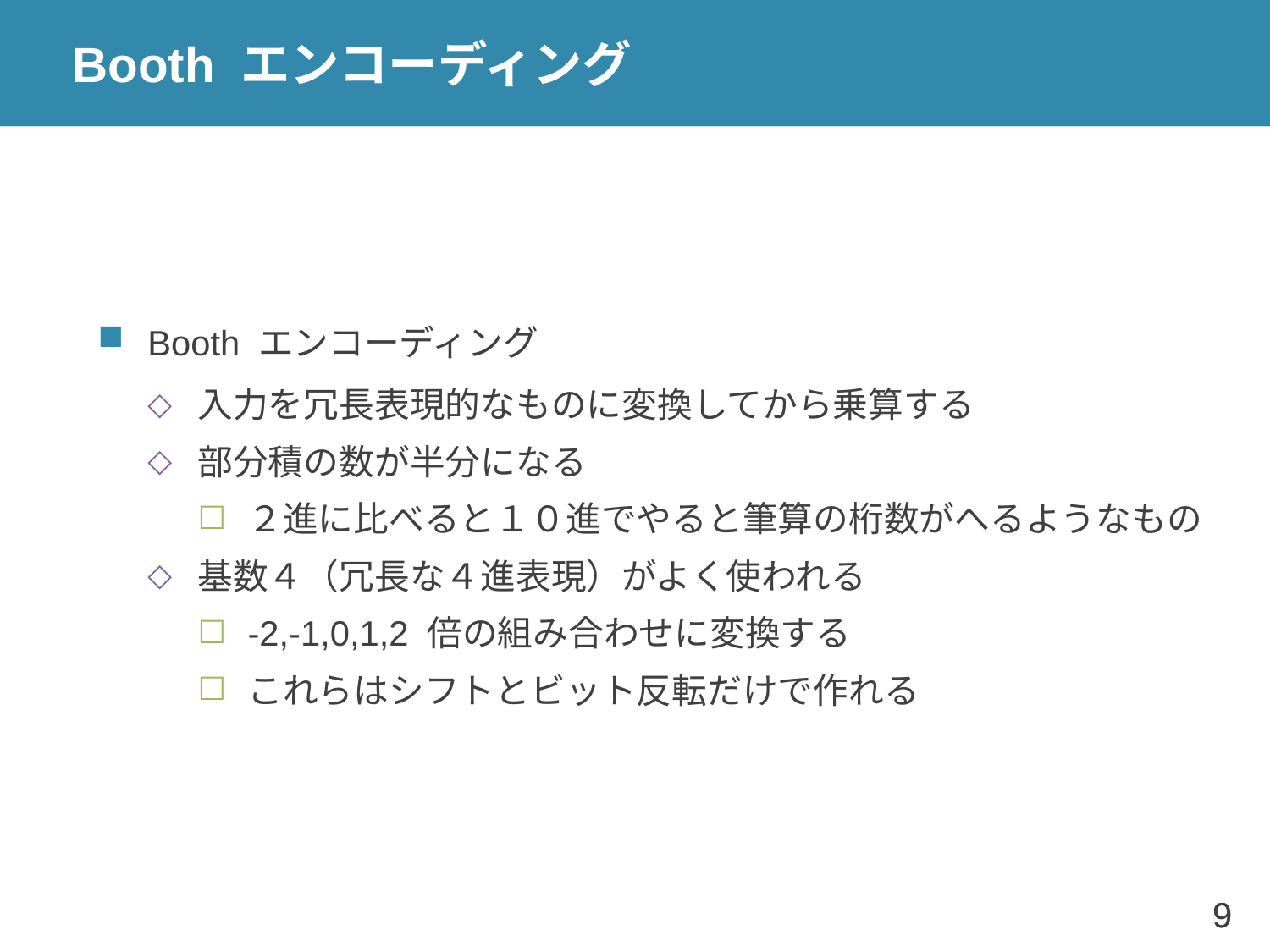

# Booth エンコーディング
Booth エンコーディング
入力を冗長表現的なものに変換してから乗算する
部分積の数が半分になる
２進に比べると１０進でやると筆算の桁数がへるようなもの
基数４（冗長な４進表現）がよく使われる
-2,-1,0,1,2 倍の組み合わせに変換する
これらはシフトとビット反転だけで作れる